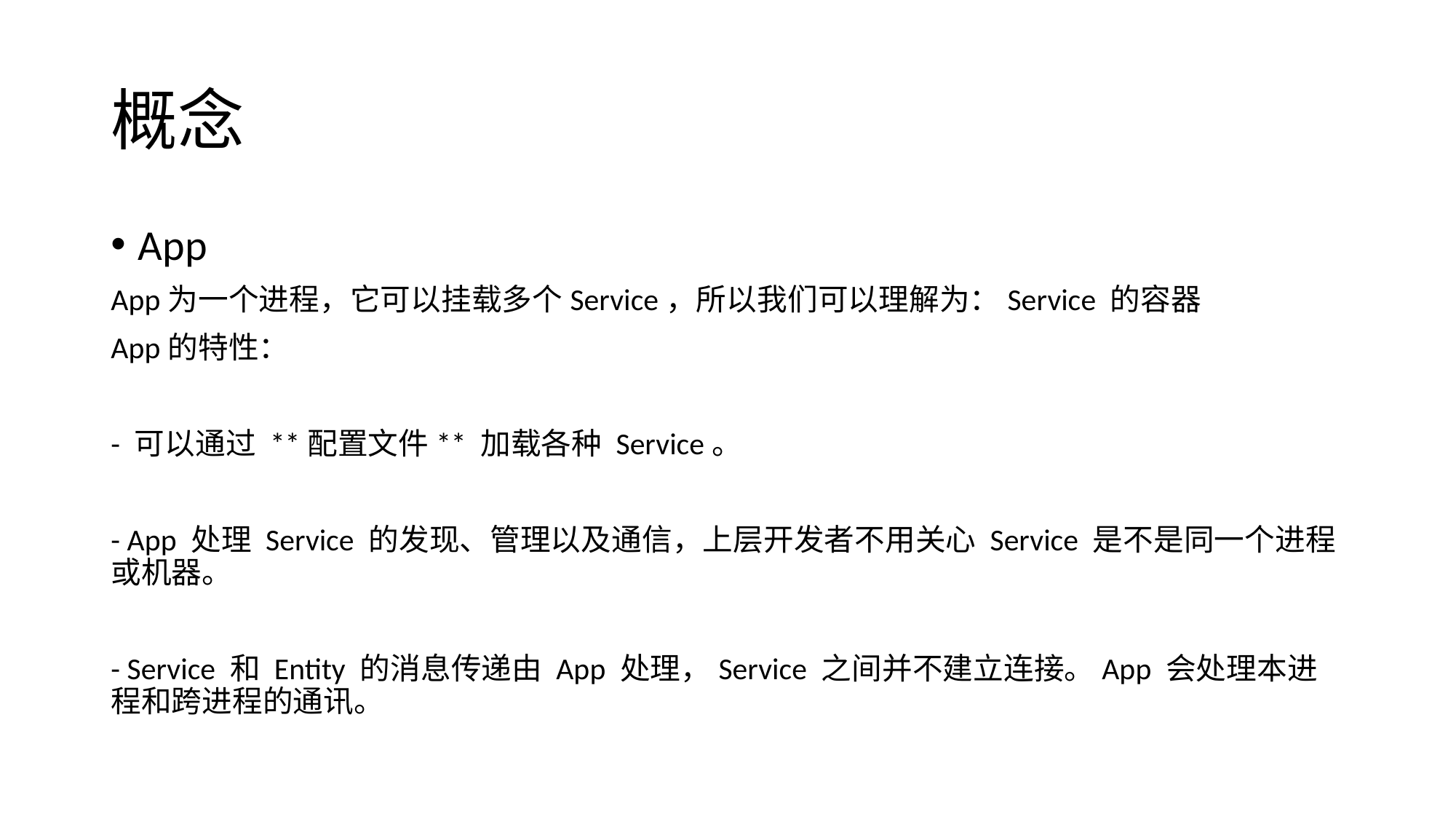

# 概念
App
App为一个进程，它可以挂载多个Service，所以我们可以理解为：Service 的容器
App的特性：

- 可以通过 **配置文件** 加载各种 Service。

- App 处理 Service 的发现、管理以及通信，上层开发者不用关心 Service 是不是同一个进程或机器。

- Service 和 Entity 的消息传递由 App 处理，Service 之间并不建立连接。App 会处理本进程和跨进程的通讯。